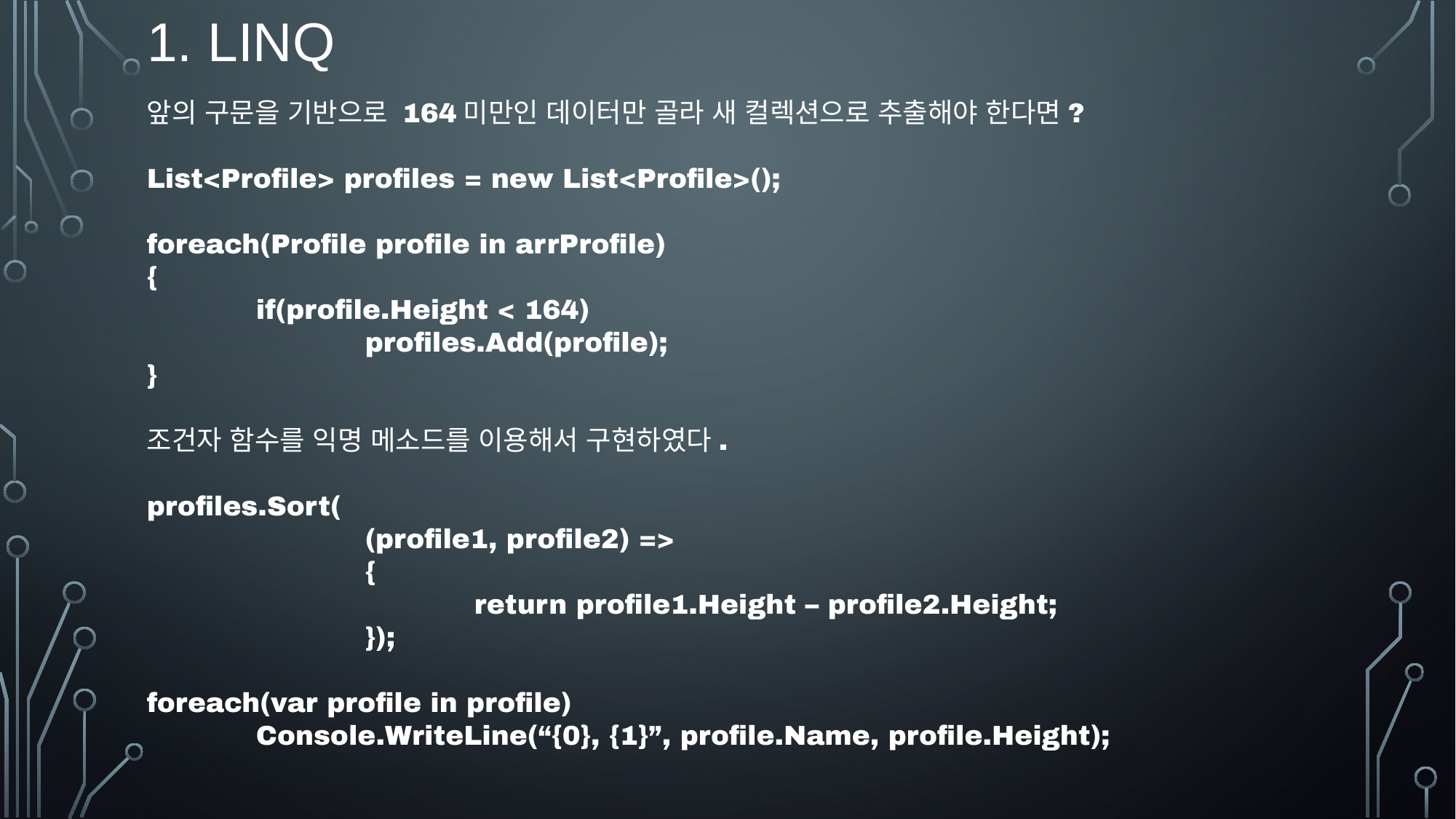

# 1. linq
앞의 구문을 기반으로 164미만인 데이터만 골라 새 컬렉션으로 추출해야 한다면?

List<Profile> profiles = new List<Profile>();

foreach(Profile profile in arrProfile)
{
	if(profile.Height < 164)
		profiles.Add(profile);
}

조건자 함수를 익명 메소드를 이용해서 구현하였다.

profiles.Sort(
		(profile1, profile2) =>
		{
			return profile1.Height – profile2.Height;
		});

foreach(var profile in profile)
	Console.WriteLine(“{0}, {1}”, profile.Name, profile.Height);